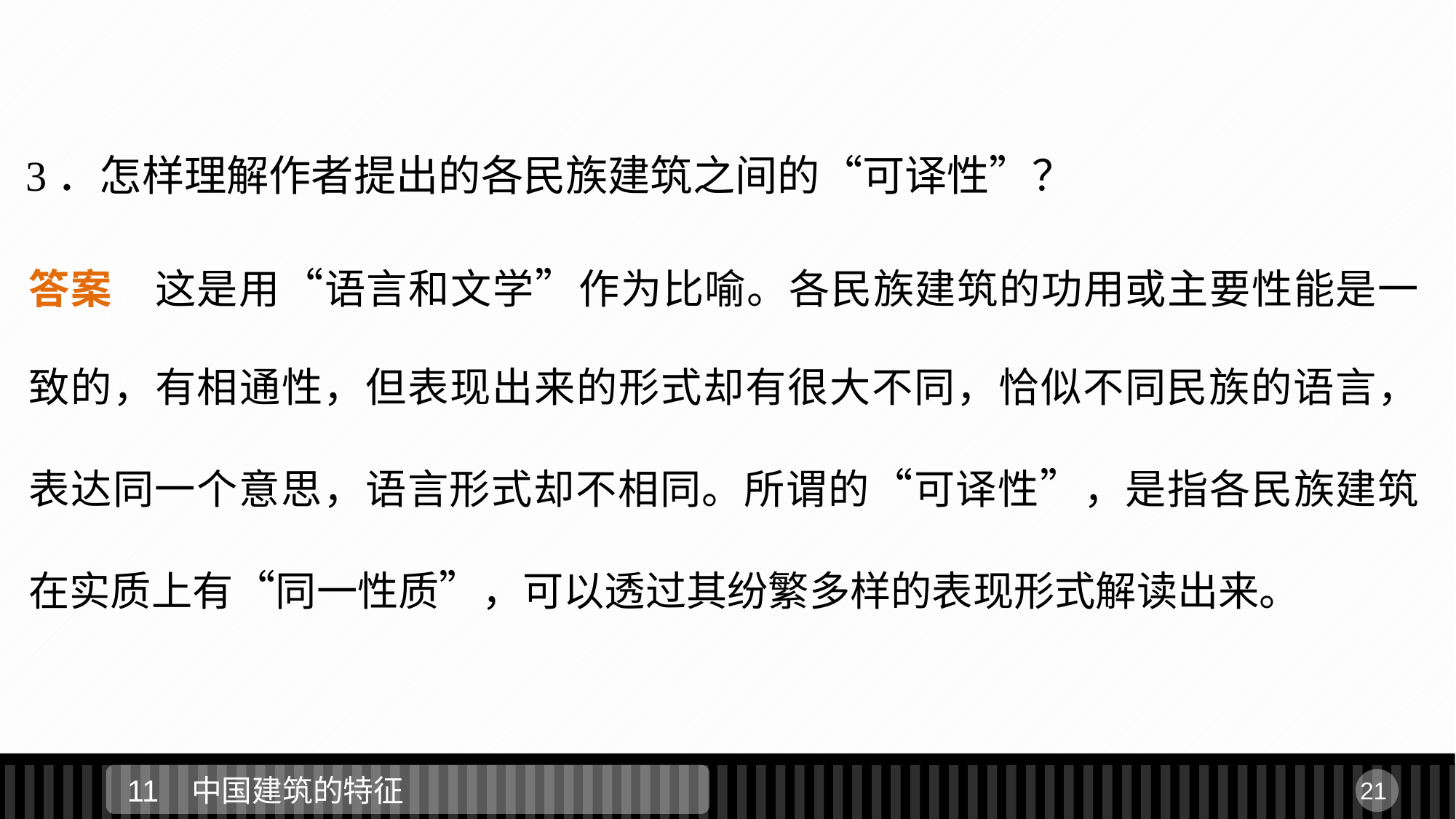

3．怎样理解作者提出的各民族建筑之间的“可译性”？
答案　这是用“语言和文学”作为比喻。各民族建筑的功用或主要性能是一致的，有相通性，但表现出来的形式却有很大不同，恰似不同民族的语言，表达同一个意思，语言形式却不相同。所谓的“可译性”，是指各民族建筑在实质上有“同一性质”，可以透过其纷繁多样的表现形式解读出来。